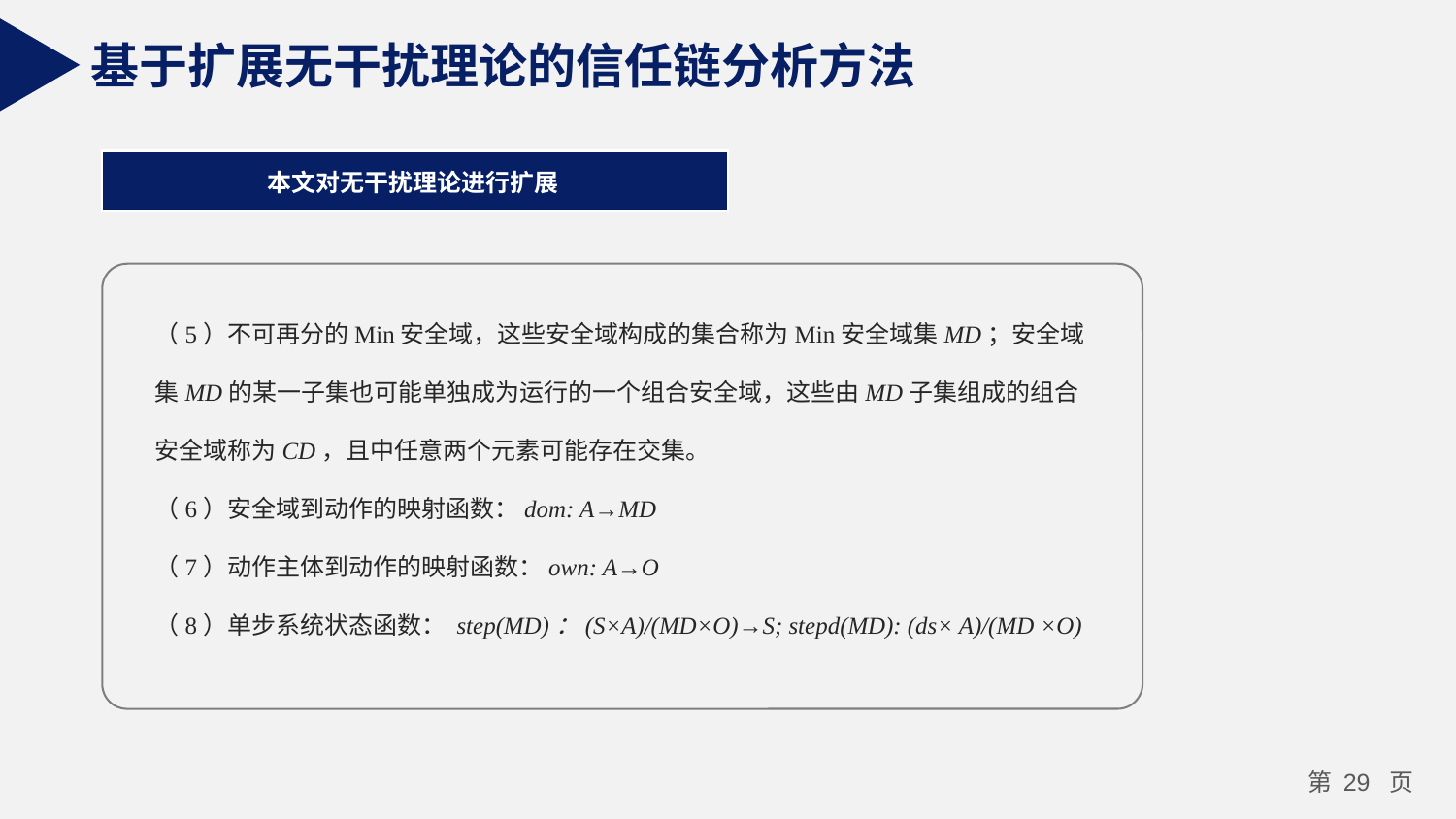

基于扩展无干扰理论的信任链分析方法

本文对无干扰理论进行扩展

（5）不可再分的Min安全域，这些安全域构成的集合称为Min安全域集MD；安全域集MD的某一子集也可能单独成为运行的一个组合安全域，这些由MD子集组成的组合安全域称为CD，且中任意两个元素可能存在交集。
（6）安全域到动作的映射函数：dom: A→MD
（7）动作主体到动作的映射函数：own: A→O
（8）单步系统状态函数： step(MD)：(S×A)/(MD×O)→S; stepd(MD): (ds× A)/(MD ×O)